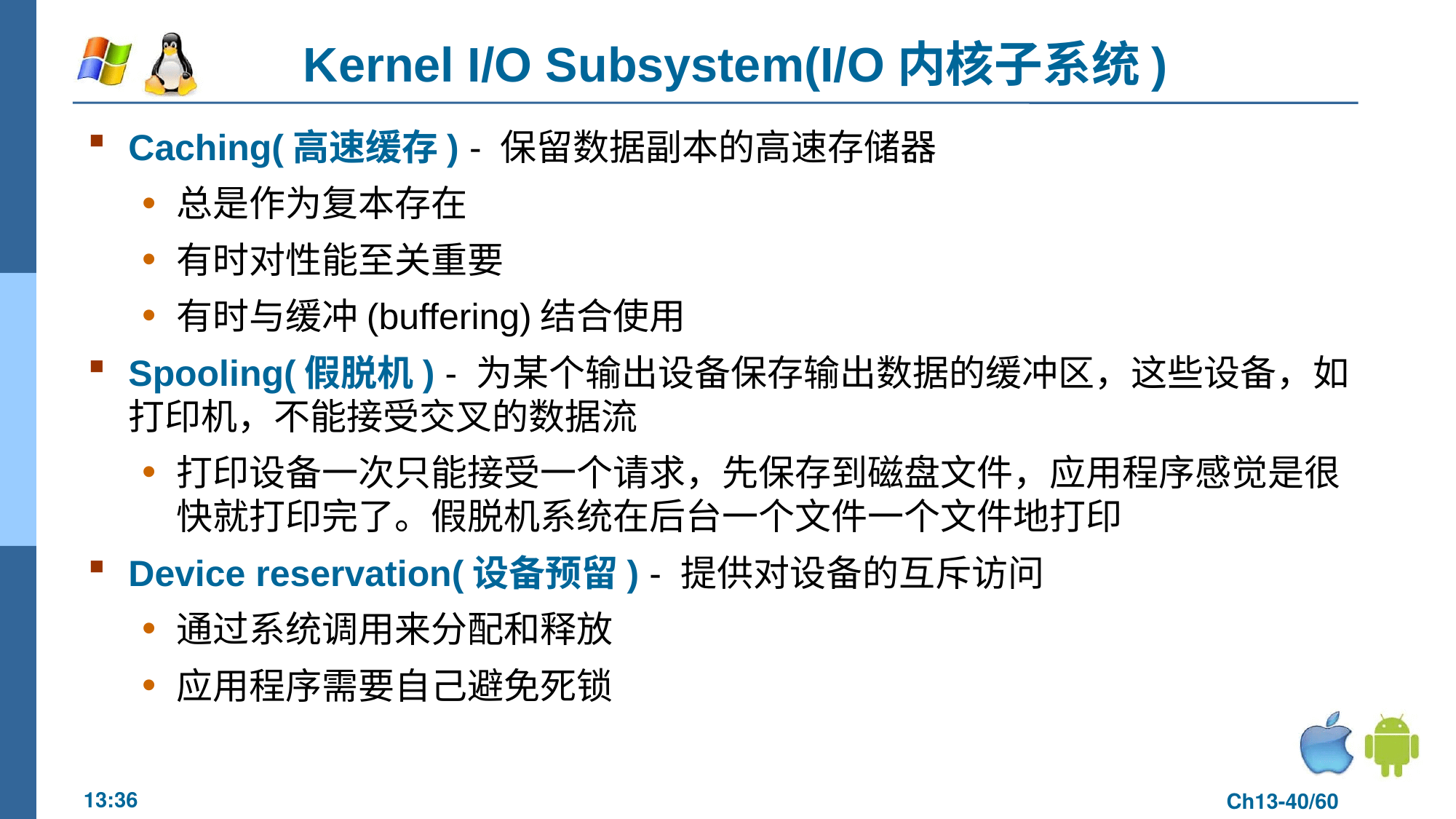

# Kernel I/O Subsystem(I/O内核子系统)
Caching(高速缓存) - 保留数据副本的高速存储器
总是作为复本存在
有时对性能至关重要
有时与缓冲(buffering)结合使用
Spooling(假脱机) - 为某个输出设备保存输出数据的缓冲区，这些设备，如打印机，不能接受交叉的数据流
打印设备一次只能接受一个请求，先保存到磁盘文件，应用程序感觉是很快就打印完了。假脱机系统在后台一个文件一个文件地打印
Device reservation(设备预留) - 提供对设备的互斥访问
通过系统调用来分配和释放
应用程序需要自己避免死锁